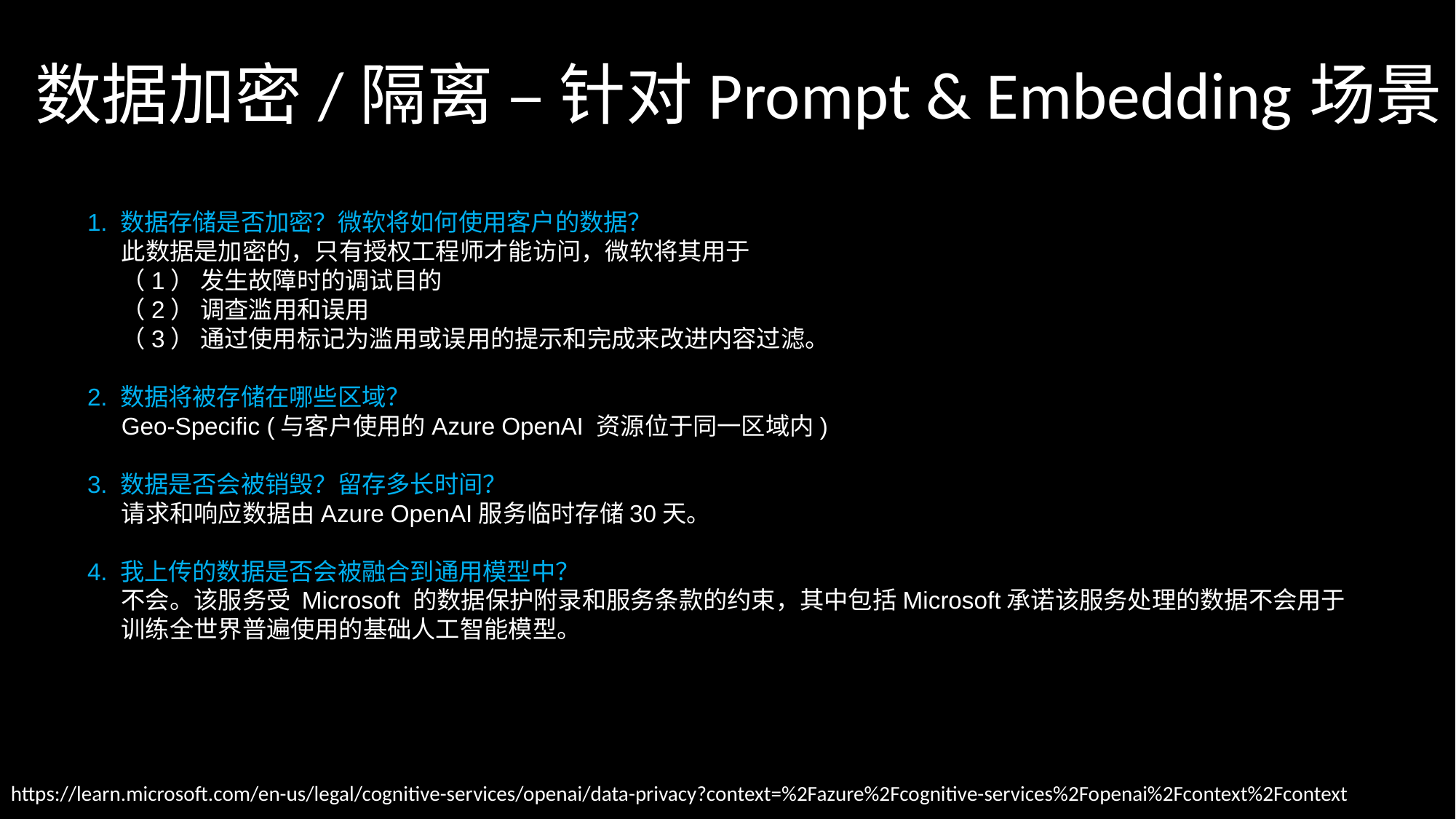

# 数据加密/隔离 – 针对Prompt & Embedding场景
1. 数据存储是否加密？微软将如何使用客户的数据？
此数据是加密的，只有授权工程师才能访问，微软将其用于
（1） 发生故障时的调试目的
（2） 调查滥用和误用
（3） 通过使用标记为滥用或误用的提示和完成来改进内容过滤。

2. 数据将被存储在哪些区域？
Geo-Specific (与客户使用的Azure OpenAI 资源位于同一区域内)

3. 数据是否会被销毁？留存多长时间？
请求和响应数据由Azure OpenAI服务临时存储30天。

4. 我上传的数据是否会被融合到通用模型中？
不会。该服务受 Microsoft 的数据保护附录和服务条款的约束，其中包括Microsoft承诺该服务处理的数据不会用于训练全世界普遍使用的基础人工智能模型。

https://learn.microsoft.com/en-us/legal/cognitive-services/openai/data-privacy?context=%2Fazure%2Fcognitive-services%2Fopenai%2Fcontext%2Fcontext